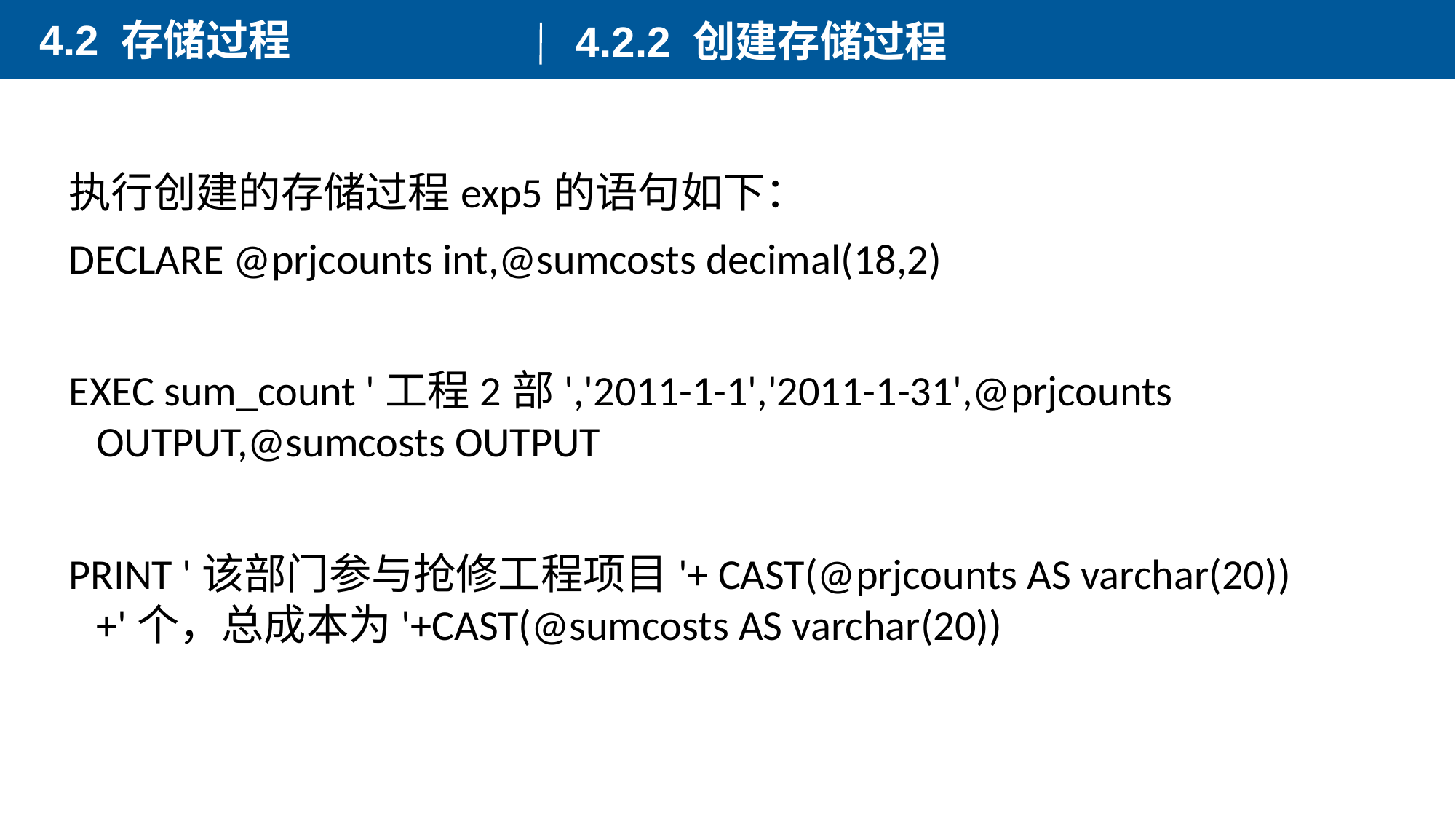

4.2 存储过程
4.2.2 创建存储过程
执行创建的存储过程exp5的语句如下：
DECLARE @prjcounts int,@sumcosts decimal(18,2)

EXEC sum_count '工程2部','2011-1-1','2011-1-31',@prjcounts OUTPUT,@sumcosts OUTPUT

PRINT '该部门参与抢修工程项目'+ CAST(@prjcounts AS varchar(20))+'个，总成本为'+CAST(@sumcosts AS varchar(20))